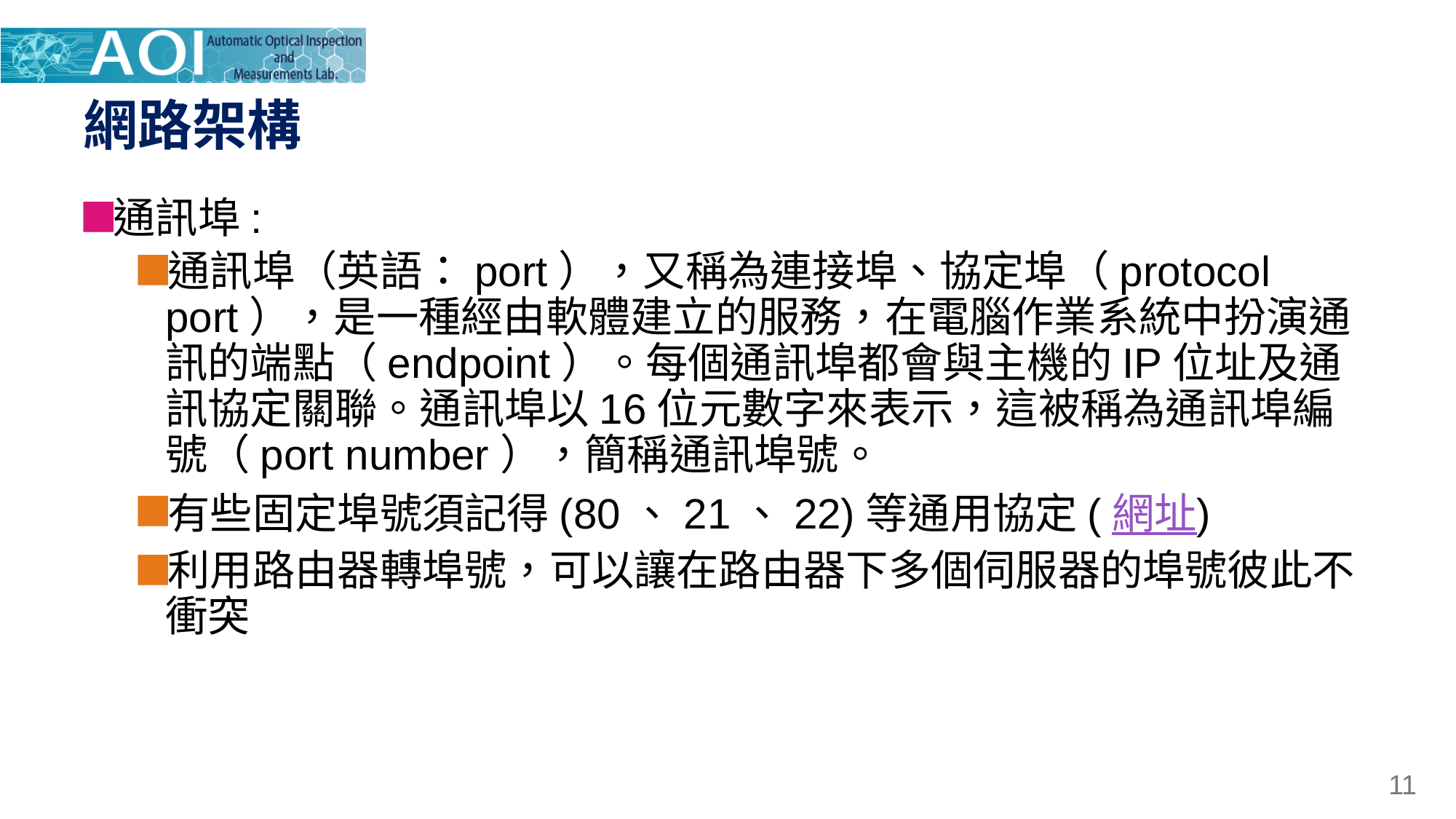

# 網路架構
通訊埠:
通訊埠（英語：port），又稱為連接埠、協定埠（protocol port），是一種經由軟體建立的服務，在電腦作業系統中扮演通訊的端點（endpoint）。每個通訊埠都會與主機的IP位址及通訊協定關聯。通訊埠以16位元數字來表示，這被稱為通訊埠編號（port number），簡稱通訊埠號。
有些固定埠號須記得(80、21、22)等通用協定(網址)
利用路由器轉埠號，可以讓在路由器下多個伺服器的埠號彼此不衝突